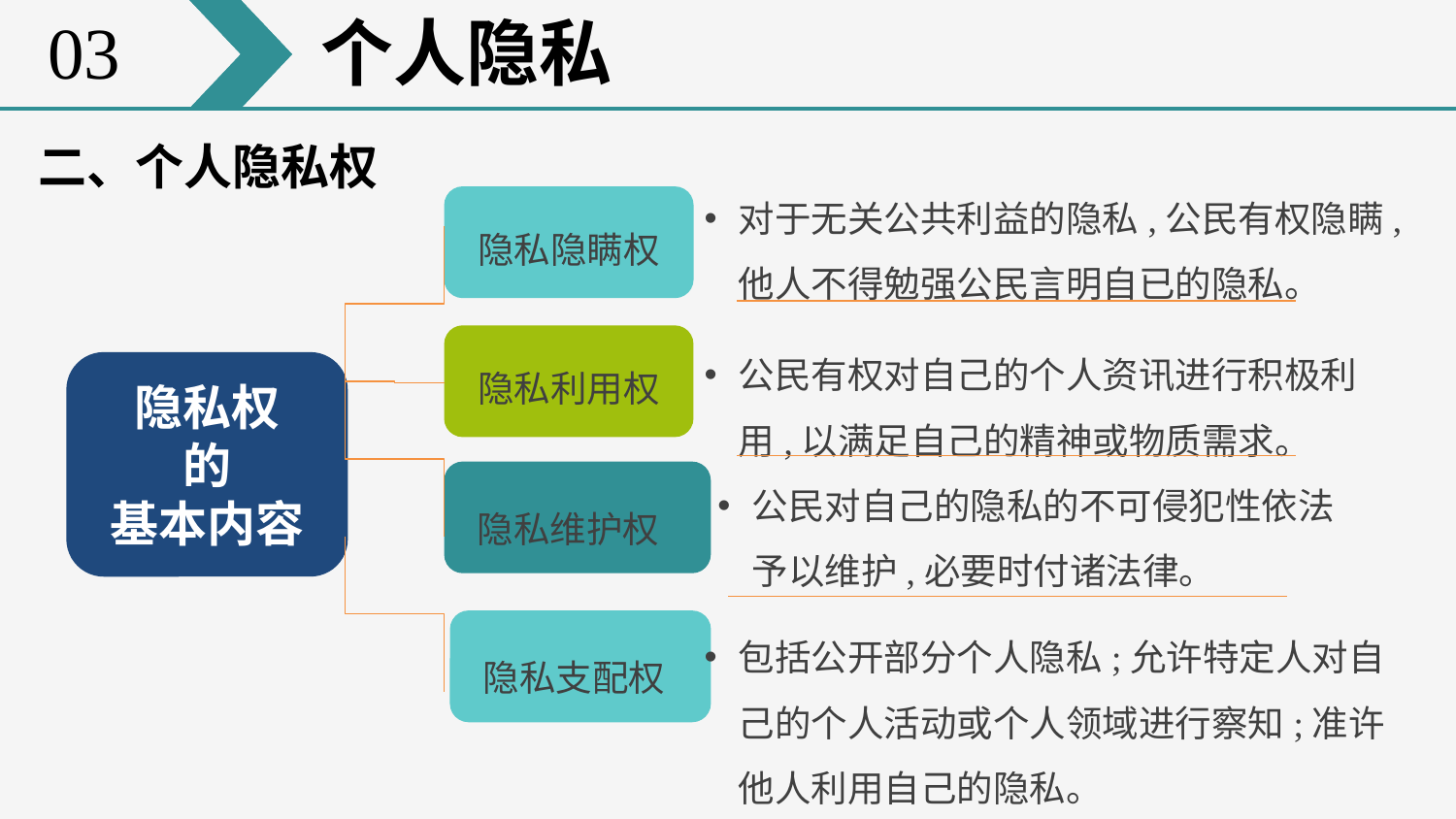

03
个人隐私
二、个人隐私权
对于无关公共利益的隐私,公民有权隐瞒,他人不得勉强公民言明自已的隐私。
隐私隐瞒权
隐私利用权
公民有权对自己的个人资讯进行积极利用,以满足自己的精神或物质需求。
隐私权
的
基本内容
公民对自己的隐私的不可侵犯性依法予以维护,必要时付诸法律。
 隐私维护权
包括公开部分个人隐私;允许特定人对自己的个人活动或个人领域进行察知;准许他人利用自己的隐私。
 隐私支配权